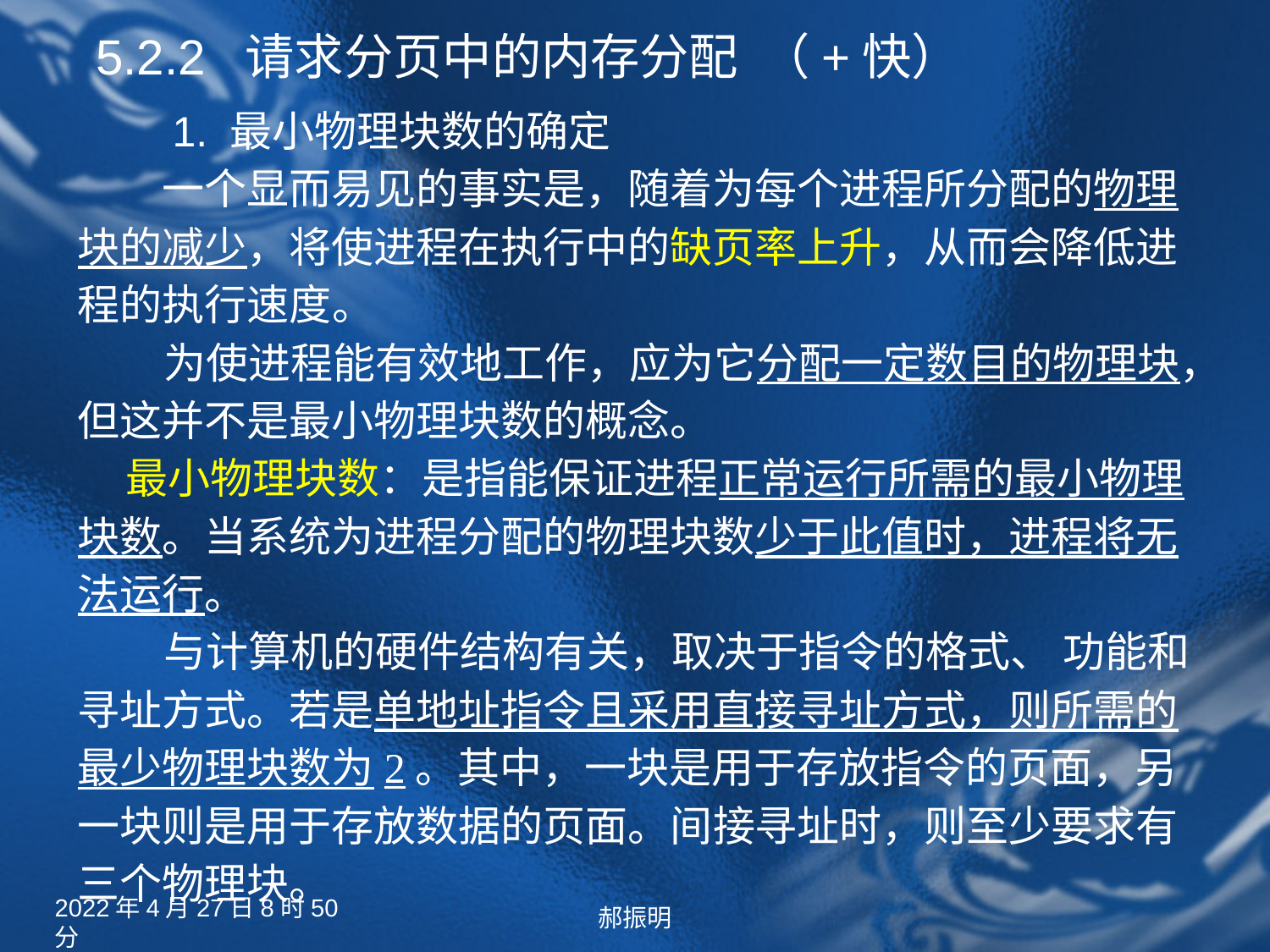

# 5.2.2  请求分页中的内存分配  （+快）
　　1. 最小物理块数的确定
　　一个显而易见的事实是，随着为每个进程所分配的物理块的减少，将使进程在执行中的缺页率上升，从而会降低进程的执行速度。
        为使进程能有效地工作，应为它分配一定数目的物理块，但这并不是最小物理块数的概念。
    最小物理块数：是指能保证进程正常运行所需的最小物理块数。当系统为进程分配的物理块数少于此值时，进程将无法运行。
        与计算机的硬件结构有关，取决于指令的格式、 功能和寻址方式。若是单地址指令且采用直接寻址方式，则所需的最少物理块数为2。其中，一块是用于存放指令的页面，另一块则是用于存放数据的页面。间接寻址时，则至少要求有三个物理块。
2022年4月27日8时50分
郝振明